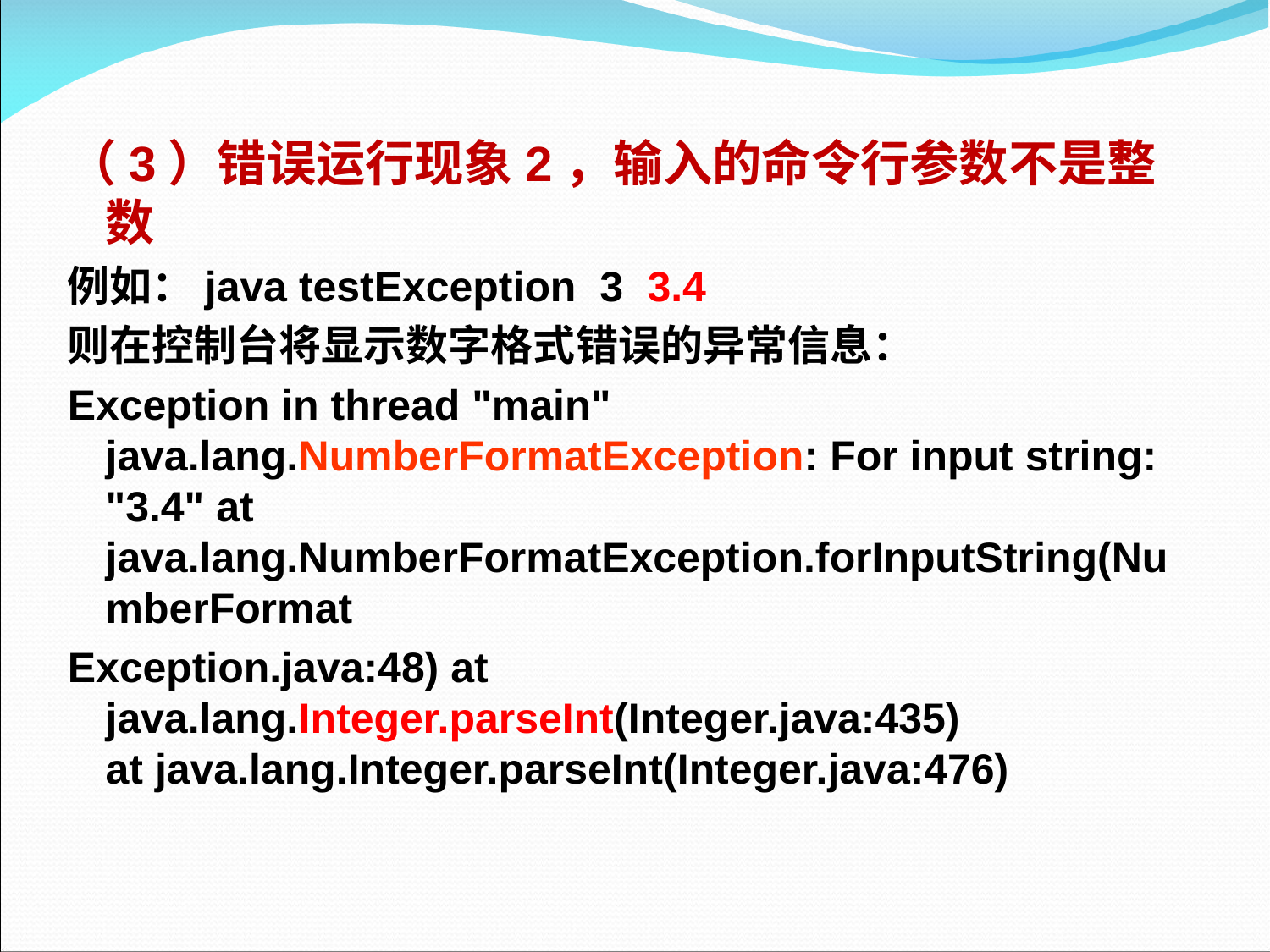

（3）错误运行现象2，输入的命令行参数不是整数
例如：java testException  3  3.4
则在控制台将显示数字格式错误的异常信息：
Exception in thread "main" java.lang.NumberFormatException: For input string: "3.4" at java.lang.NumberFormatException.forInputString(NumberFormat
Exception.java:48) at java.lang.Integer.parseInt(Integer.java:435)
at java.lang.Integer.parseInt(Integer.java:476)